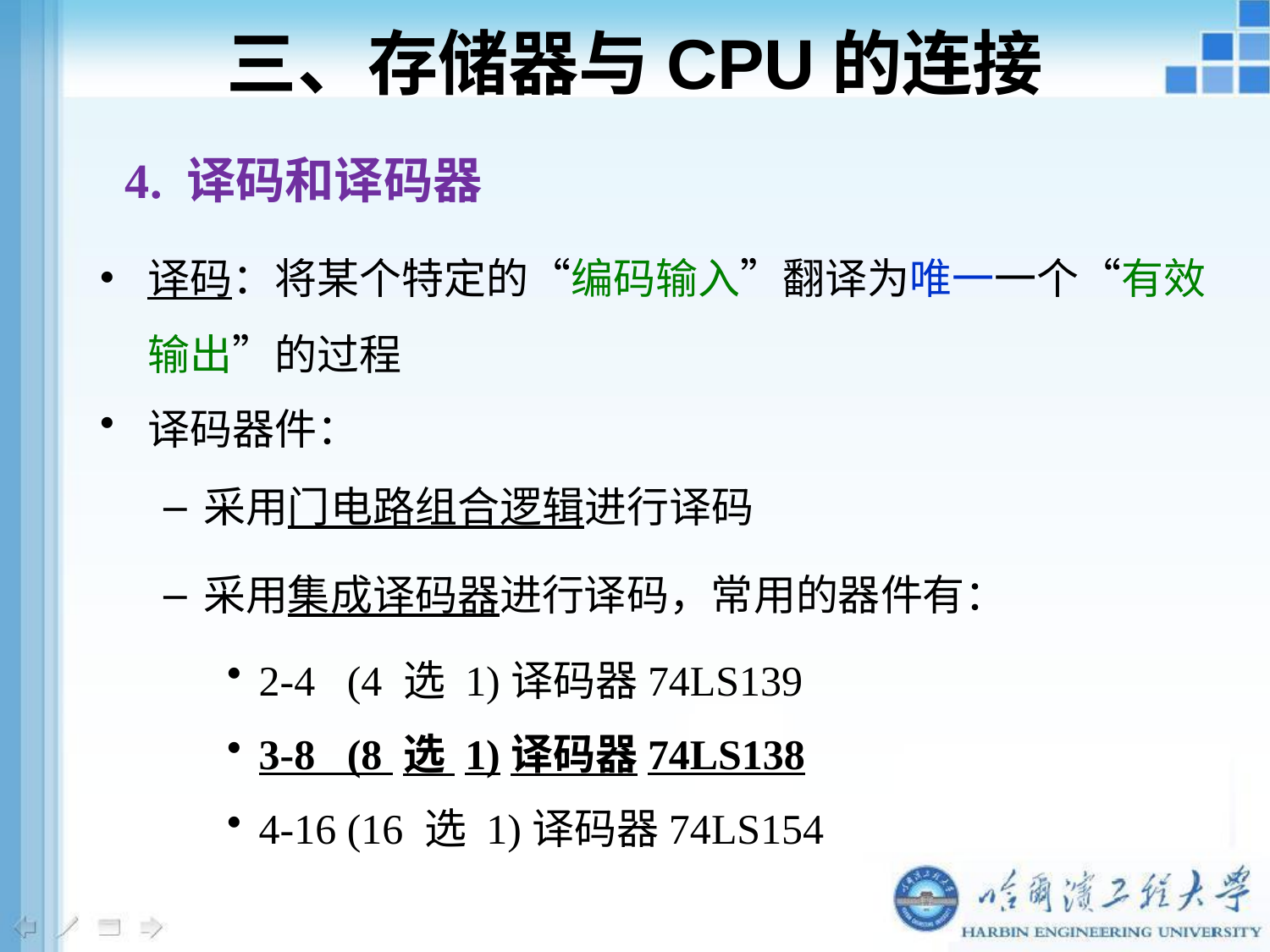

三、存储器与CPU的连接
    4. 译码和译码器
译码：将某个特定的“编码输入”翻译为唯一一个“有效输出”的过程
译码器件：
采用门电路组合逻辑进行译码
采用集成译码器进行译码，常用的器件有：
2-4   (4 选 1)译码器74LS139
3-8   (8 选 1)译码器74LS138
4-16 (16 选 1)译码器74LS154